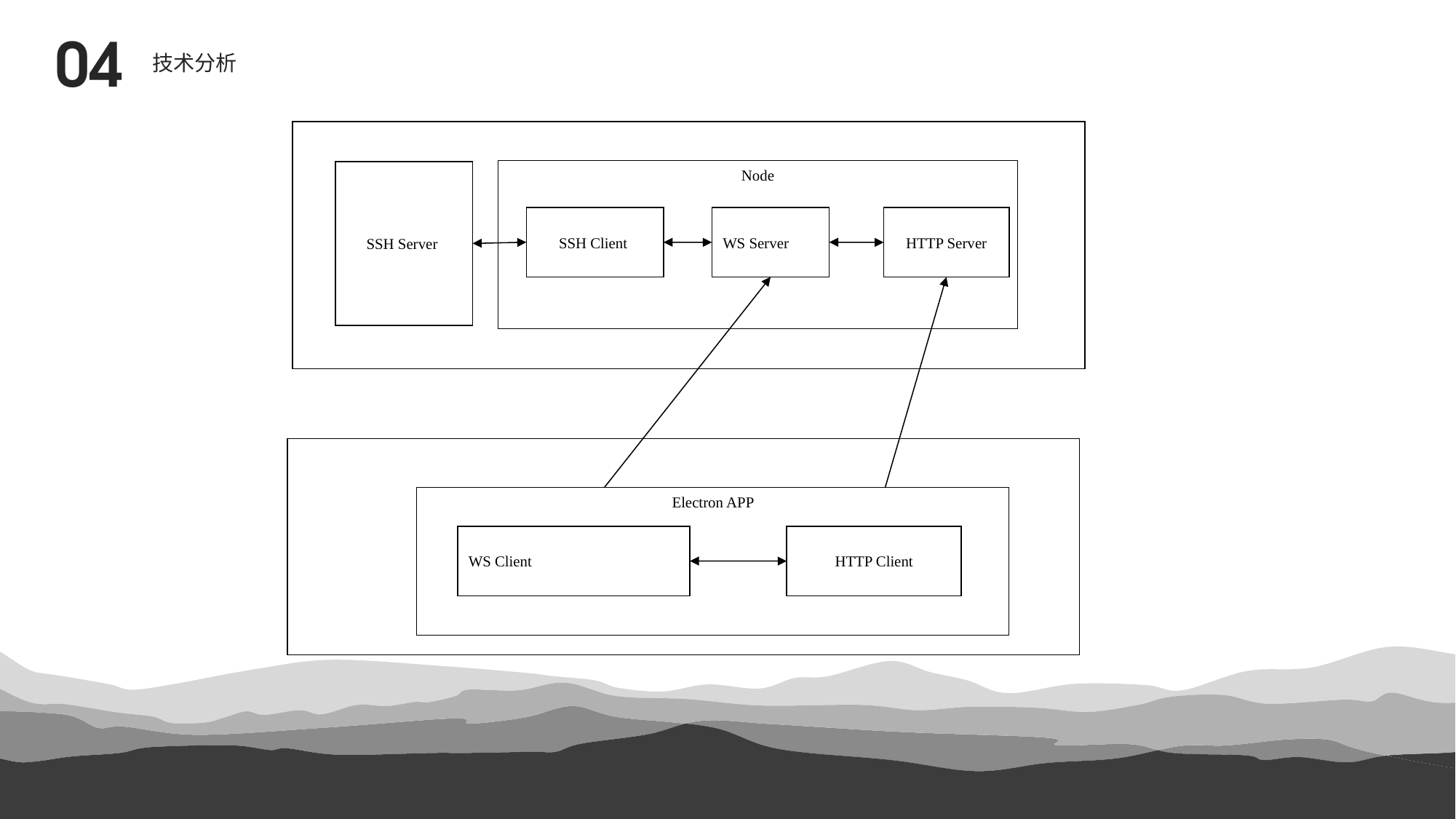

04
技术分析

My Linux
Node
SSH Server
SSH Client
WS Server
HTTP Server

My Desktop
Electron APP
WS Client
HTTP Client